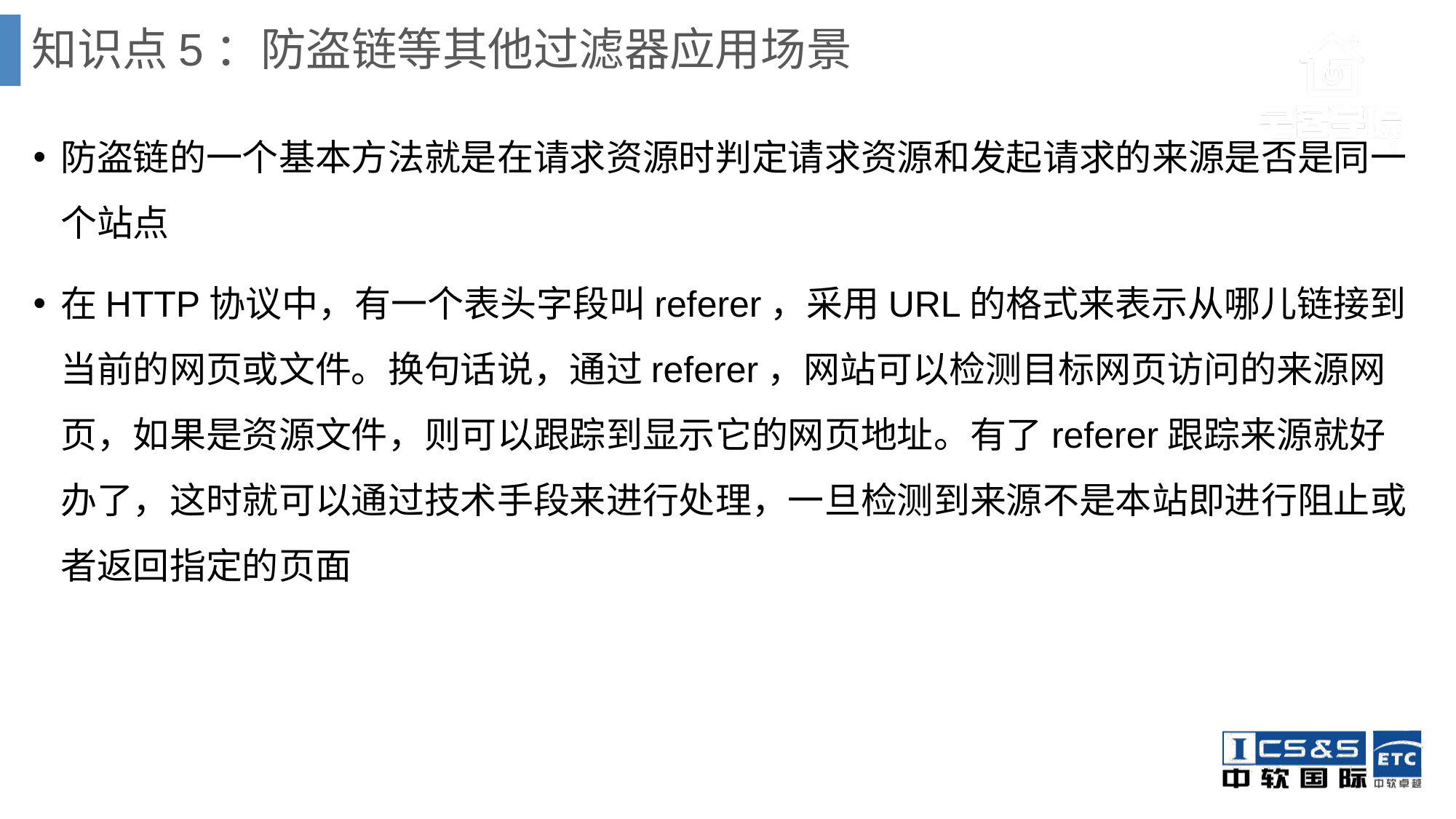

# 知识点5：防盗链等其他过滤器应用场景
防盗链的一个基本方法就是在请求资源时判定请求资源和发起请求的来源是否是同一个站点
在HTTP协议中，有一个表头字段叫referer，采用URL的格式来表示从哪儿链接到当前的网页或文件。换句话说，通过referer，网站可以检测目标网页访问的来源网页，如果是资源文件，则可以跟踪到显示它的网页地址。有了referer跟踪来源就好办了，这时就可以通过技术手段来进行处理，一旦检测到来源不是本站即进行阻止或者返回指定的页面